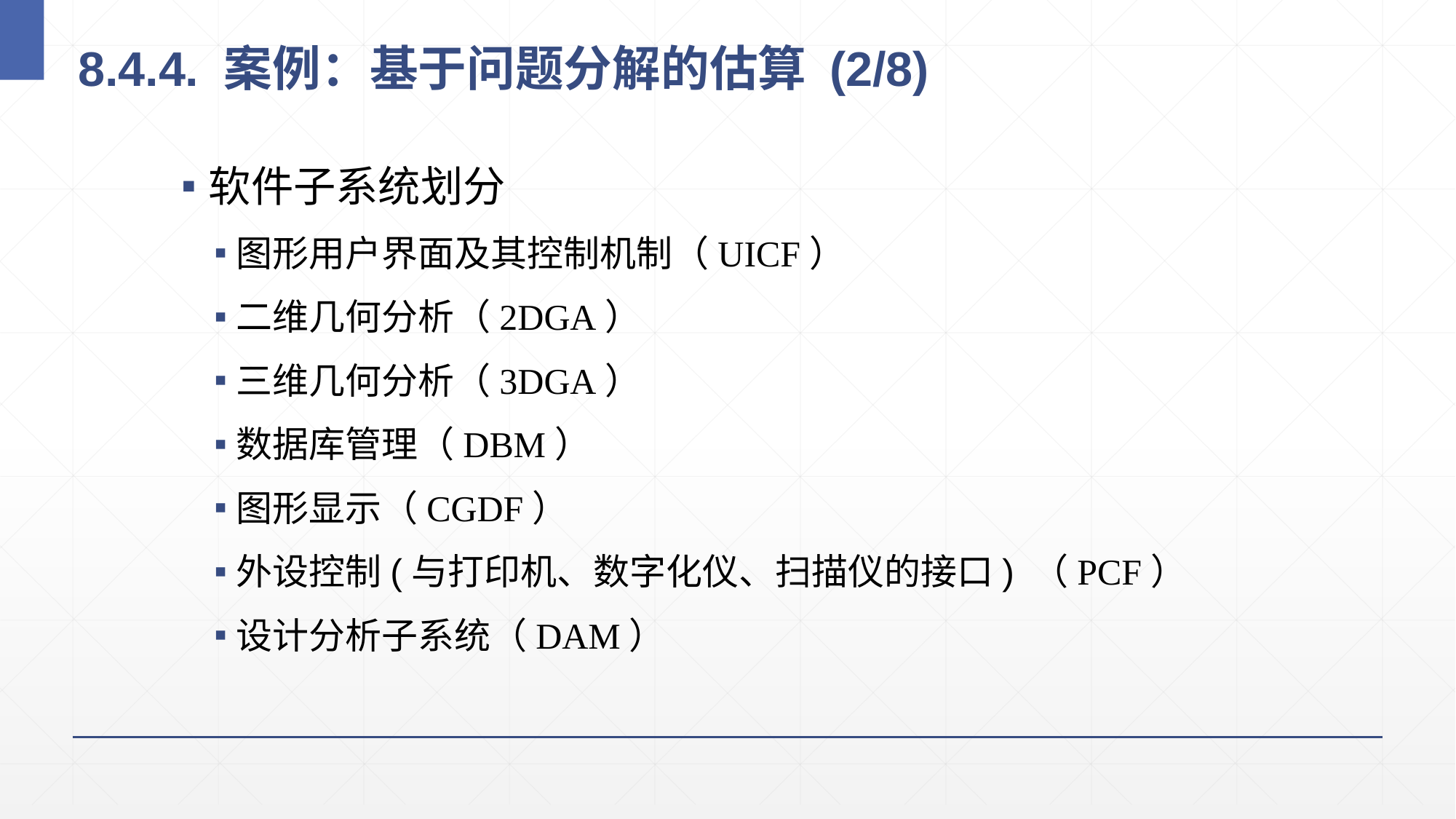

# 8.4.4. 案例：基于问题分解的估算 (2/8)
软件子系统划分
图形用户界面及其控制机制（UICF）
二维几何分析（2DGA）
三维几何分析（3DGA）
数据库管理（DBM）
图形显示（CGDF）
外设控制(与打印机、数字化仪、扫描仪的接口) （PCF）
设计分析子系统（DAM）